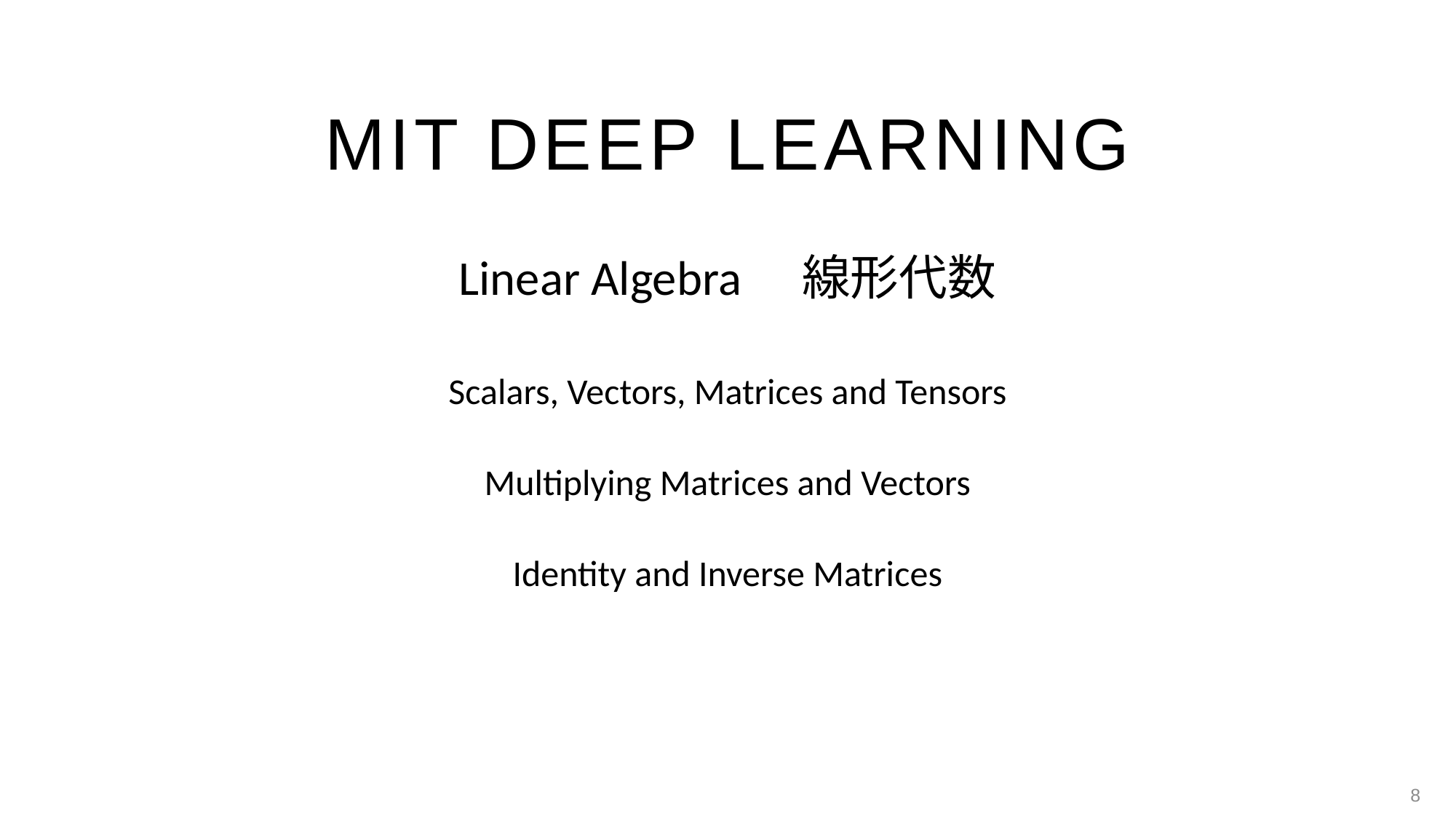

# Mit Deep learning
Linear Algebra　線形代数
Scalars, Vectors, Matrices and Tensors
Multiplying Matrices and Vectors
Identity and Inverse Matrices
8